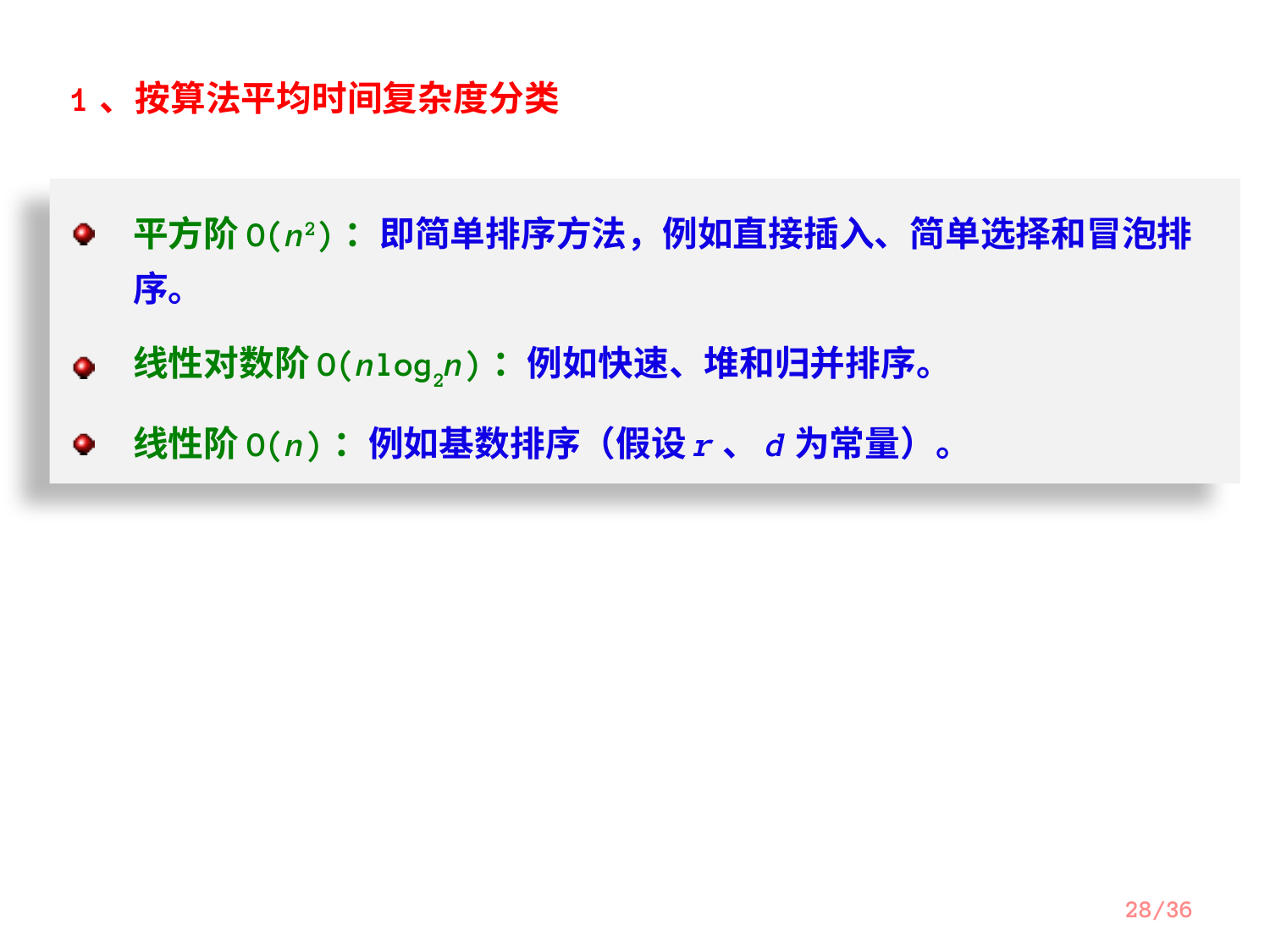

1、按算法平均时间复杂度分类
平方阶O(n2)：即简单排序方法，例如直接插入、简单选择和冒泡排序。
线性对数阶O(nlog2n)：例如快速、堆和归并排序。
线性阶O(n)：例如基数排序（假设r、d为常量）。
28/36